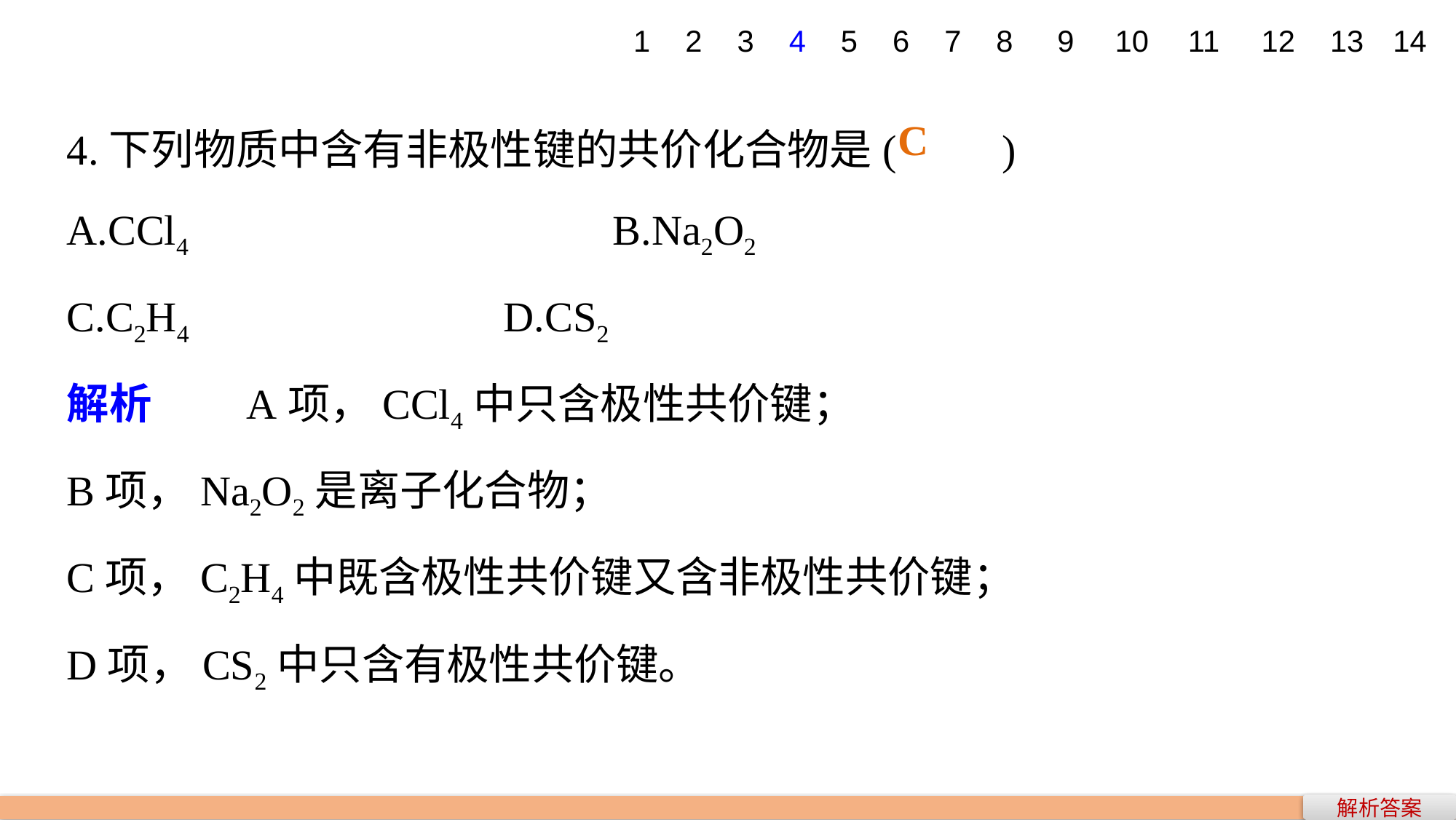

1
2
3
4
5
6
7
8
9
10
11
12
13
14
4.下列物质中含有非极性键的共价化合物是(　　)
A.CCl4  				B.Na2O2
C.C2H4  			D.CS2
解析　　A项，CCl4中只含极性共价键；
B项，Na2O2是离子化合物；
C项，C2H4中既含极性共价键又含非极性共价键；
D项，CS2中只含有极性共价键。
C
解析答案